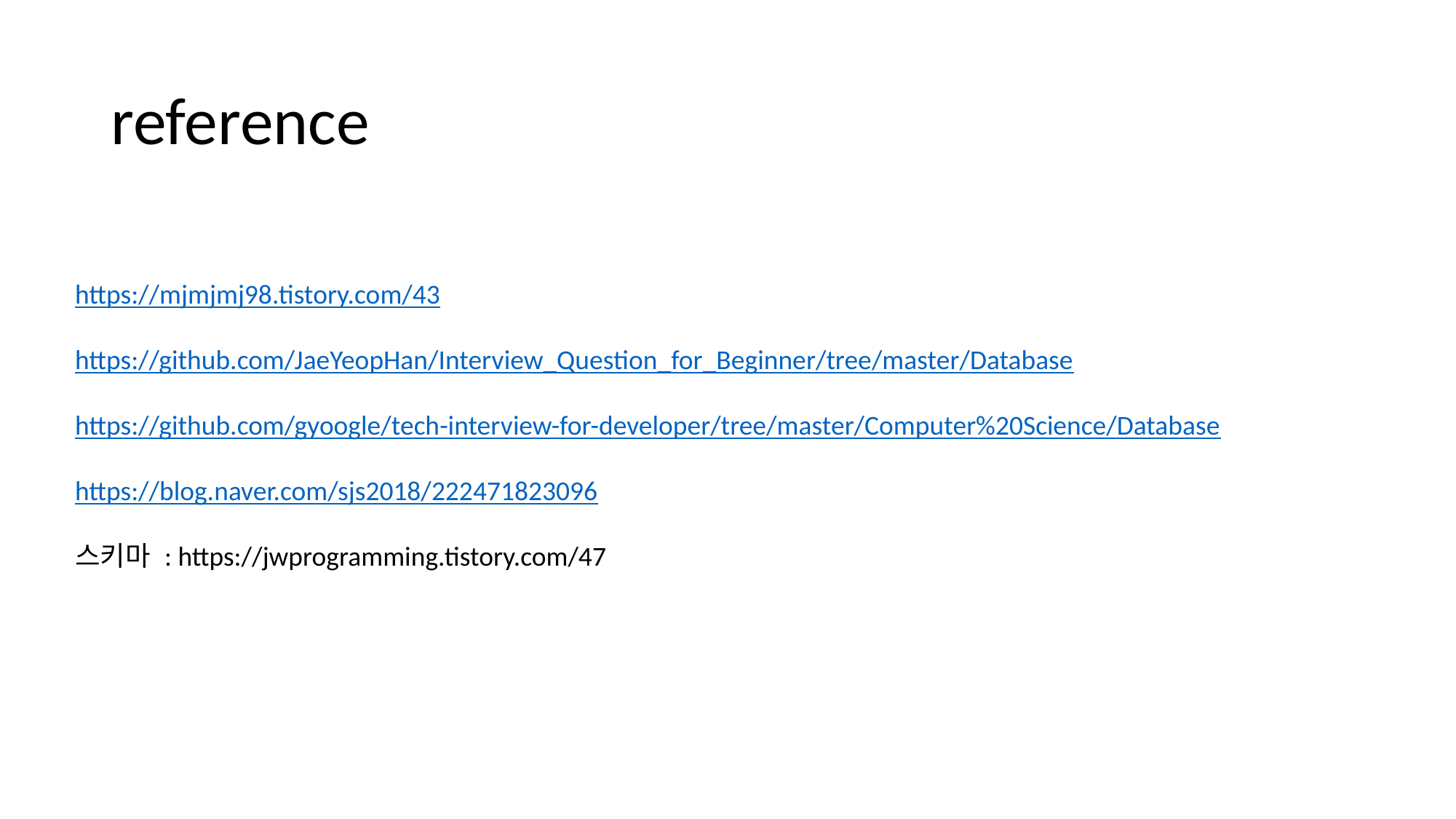

# reference
https://mjmjmj98.tistory.com/43

https://github.com/JaeYeopHan/Interview_Question_for_Beginner/tree/master/Database

https://github.com/gyoogle/tech-interview-for-developer/tree/master/Computer%20Science/Database

https://blog.naver.com/sjs2018/222471823096

스키마 : https://jwprogramming.tistory.com/47